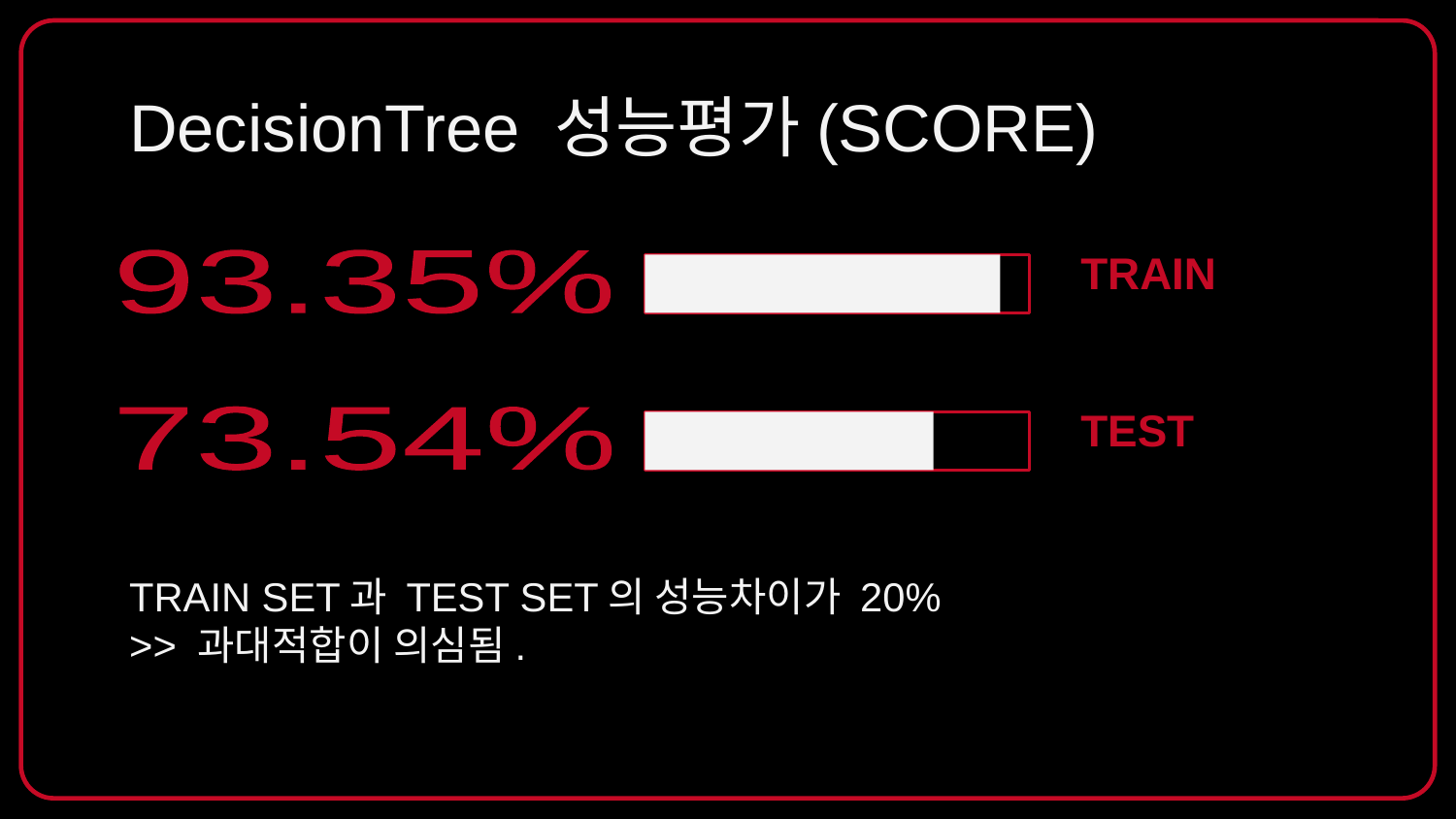

# DecisionTree 성능평가(SCORE)
93.35%
TRAIN

73.54%
TEST

TRAIN SET과 TEST SET의 성능차이가 20%
>> 과대적합이 의심됨.